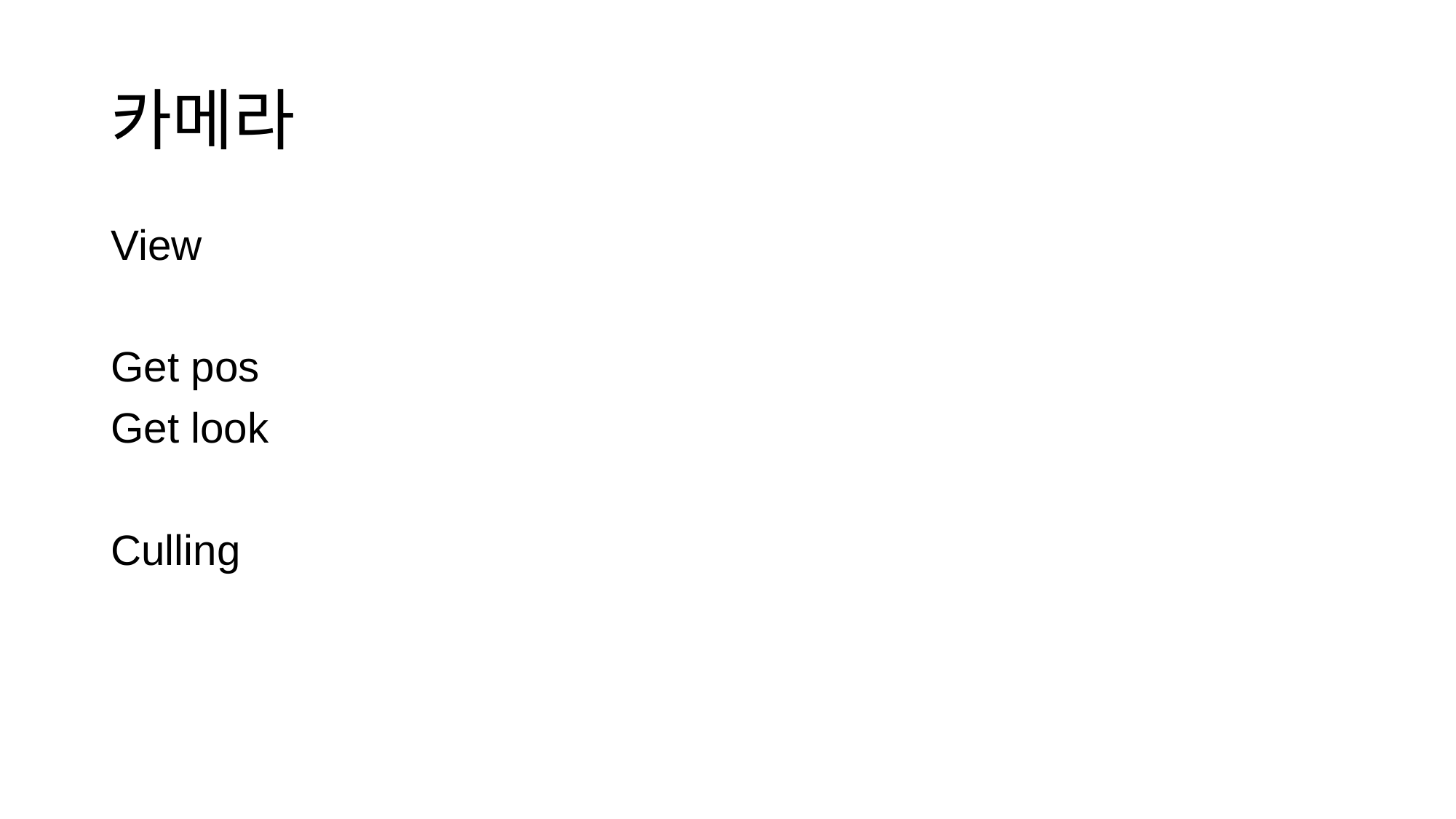

# 카메라
View

Get pos
Get look

Culling